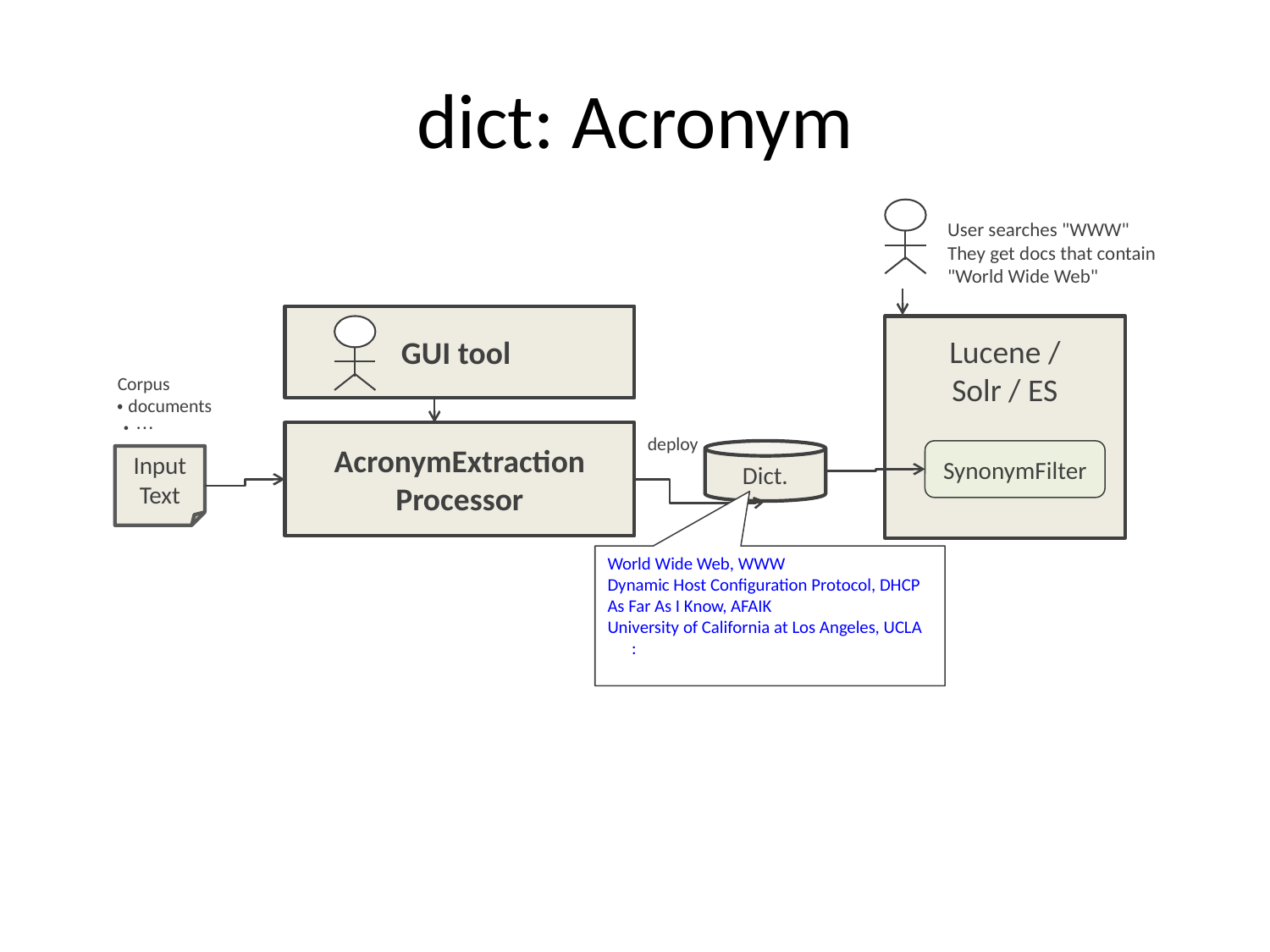

# dict: Acronym

User searches "WWW"
They get docs that contain
"World Wide Web"
GUI tool

Lucene /
Solr / ES

Corpus
・documents
・…
AcronymExtraction
Processor
deploy
SynonymFilter
Dict.
Input
Text
World Wide Web, WWW
Dynamic Host Configuration Protocol, DHCP
As Far As I Know, AFAIK
University of California at Los Angeles, UCLA
      :